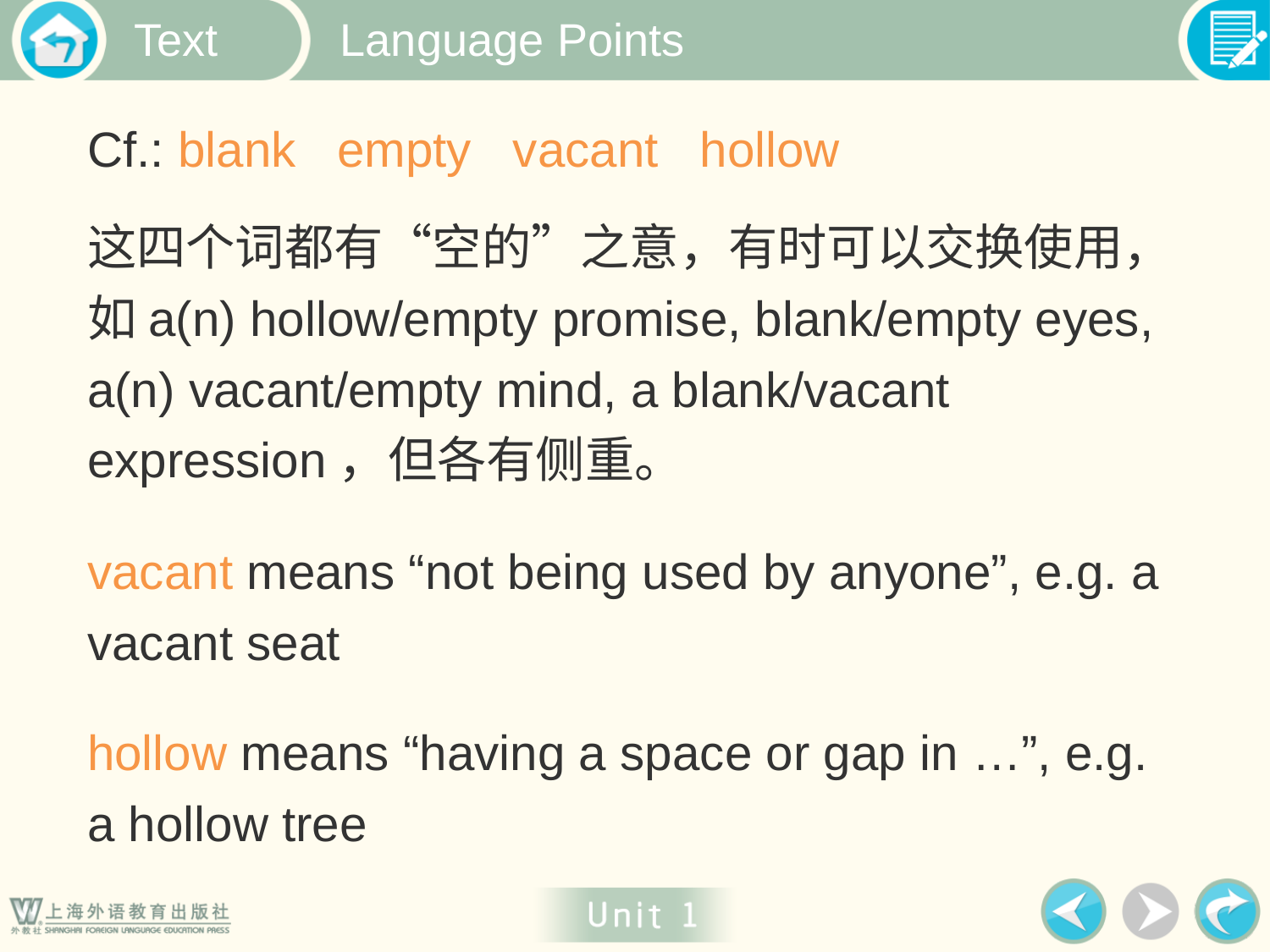

Language Points

Cf.: blank   empty   vacant   hollow
这四个词都有“空的”之意，有时可以交换使用，如a(n) hollow/empty promise, blank/empty eyes, a(n) vacant/empty mind, a blank/vacant expression，但各有侧重。
vacant means “not being used by anyone”, e.g. a vacant seat
hollow means “having a space or gap in …”, e.g. a hollow tree